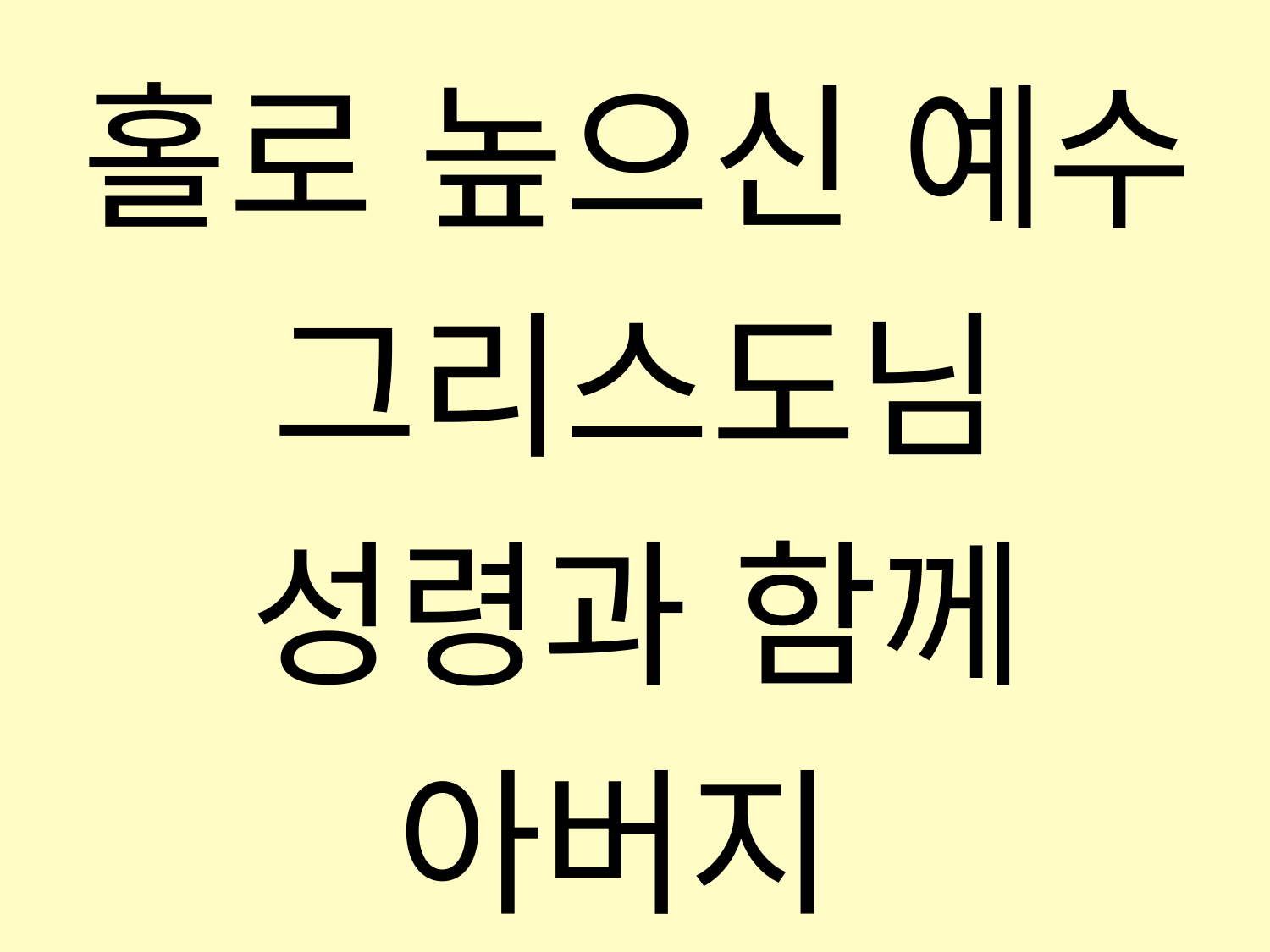

홀로 높으신 예수 그리스도님 성령과 함께 아버지
하느님의 영광 안에
계시나이다   아멘